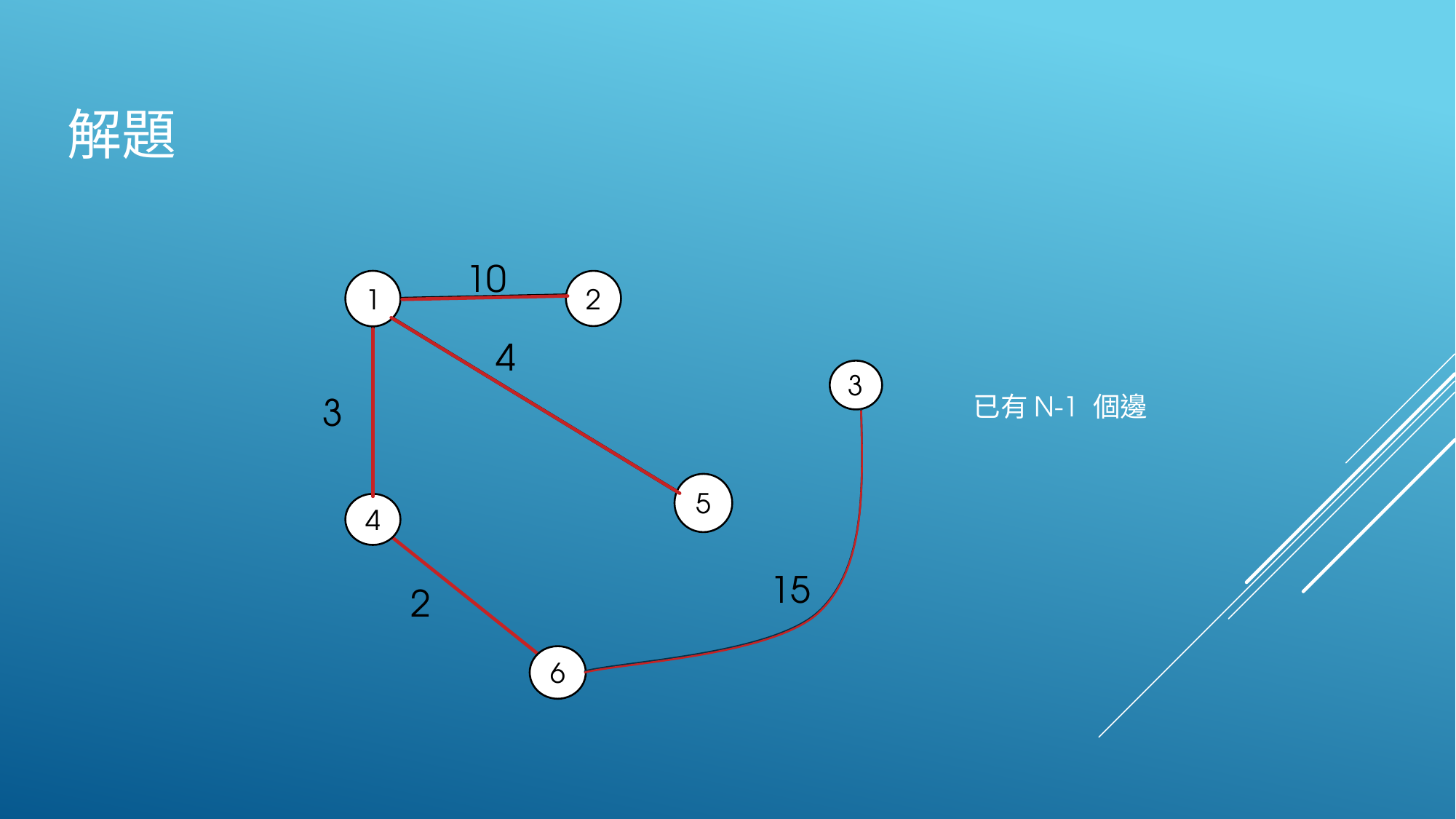

解題
10
1
2
4
3
已有N-1 個邊
3

5
4
15
2
6